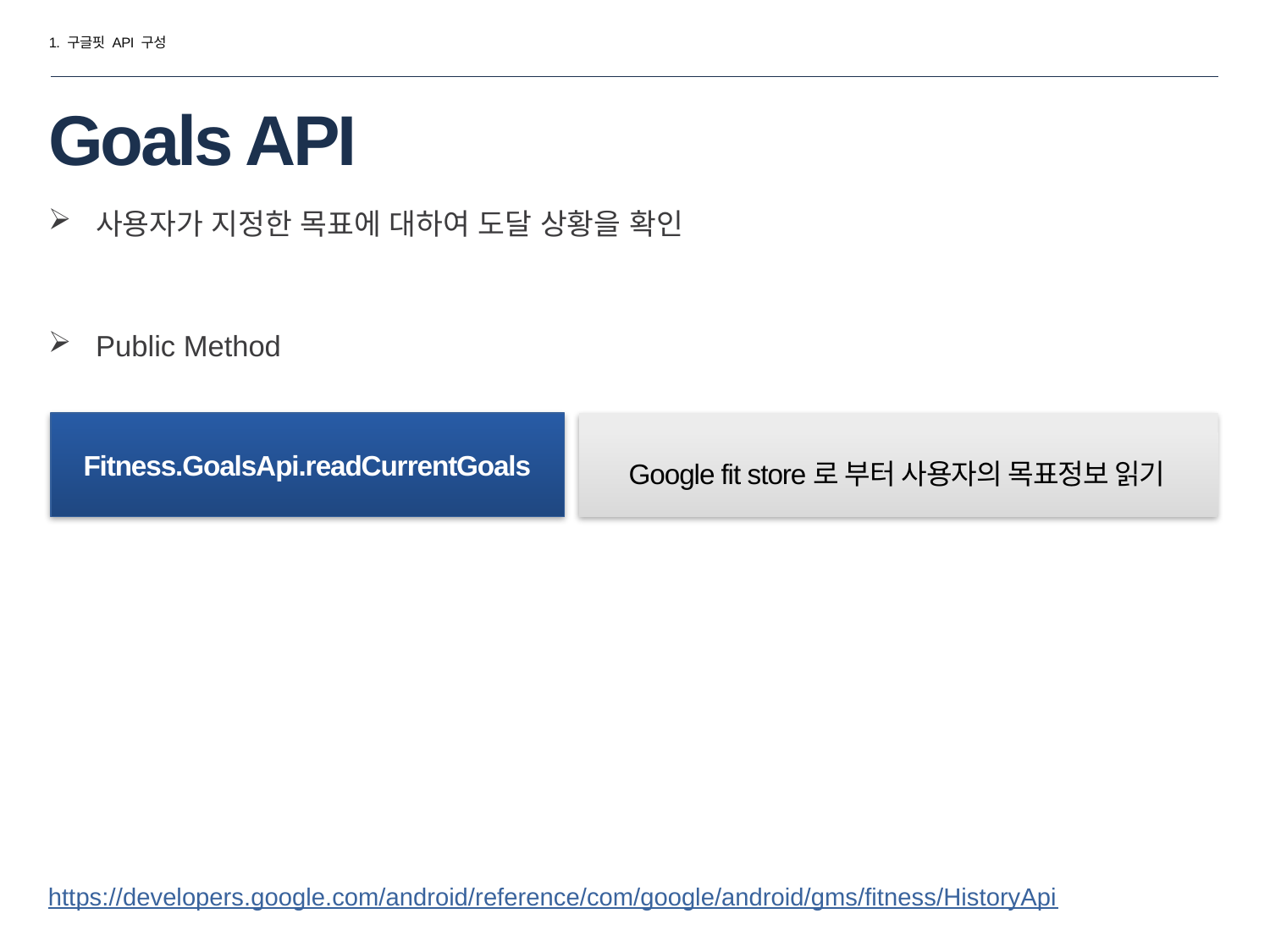

1. 구글핏 API 구성
# Goals API
사용자가 지정한 목표에 대하여 도달 상황을 확인

Public Method

Fitness.GoalsApi.readCurrentGoals
Google fit store로 부터 사용자의 목표정보 읽기
https://developers.google.com/android/reference/com/google/android/gms/fitness/HistoryApi